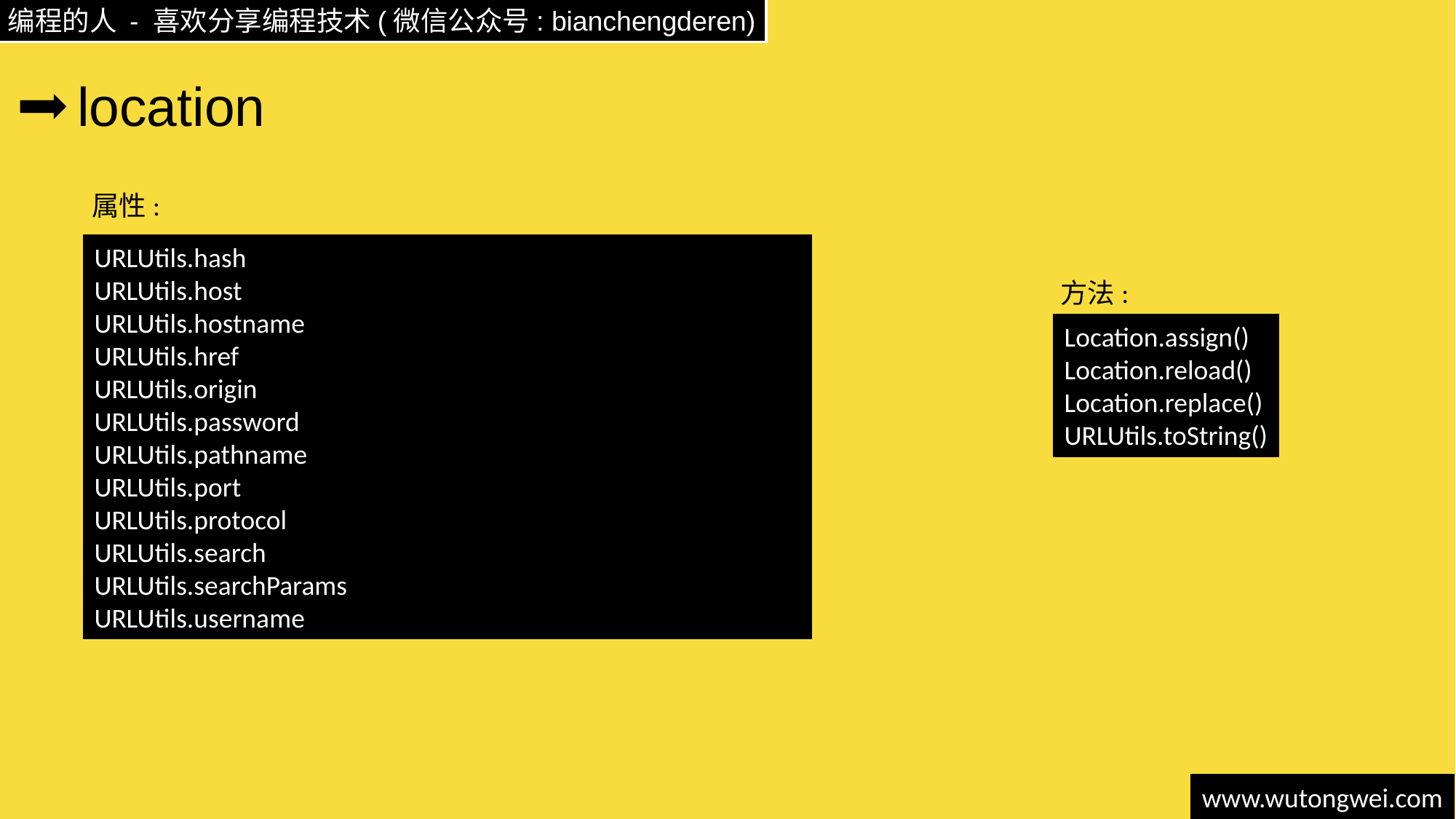

# location
属性:
URLUtils.hash
URLUtils.host
URLUtils.hostname
URLUtils.href
URLUtils.origin
URLUtils.password
URLUtils.pathname
URLUtils.port
URLUtils.protocol
URLUtils.search
URLUtils.searchParams
URLUtils.username
方法:
Location.assign()
Location.reload()
Location.replace()
URLUtils.toString()